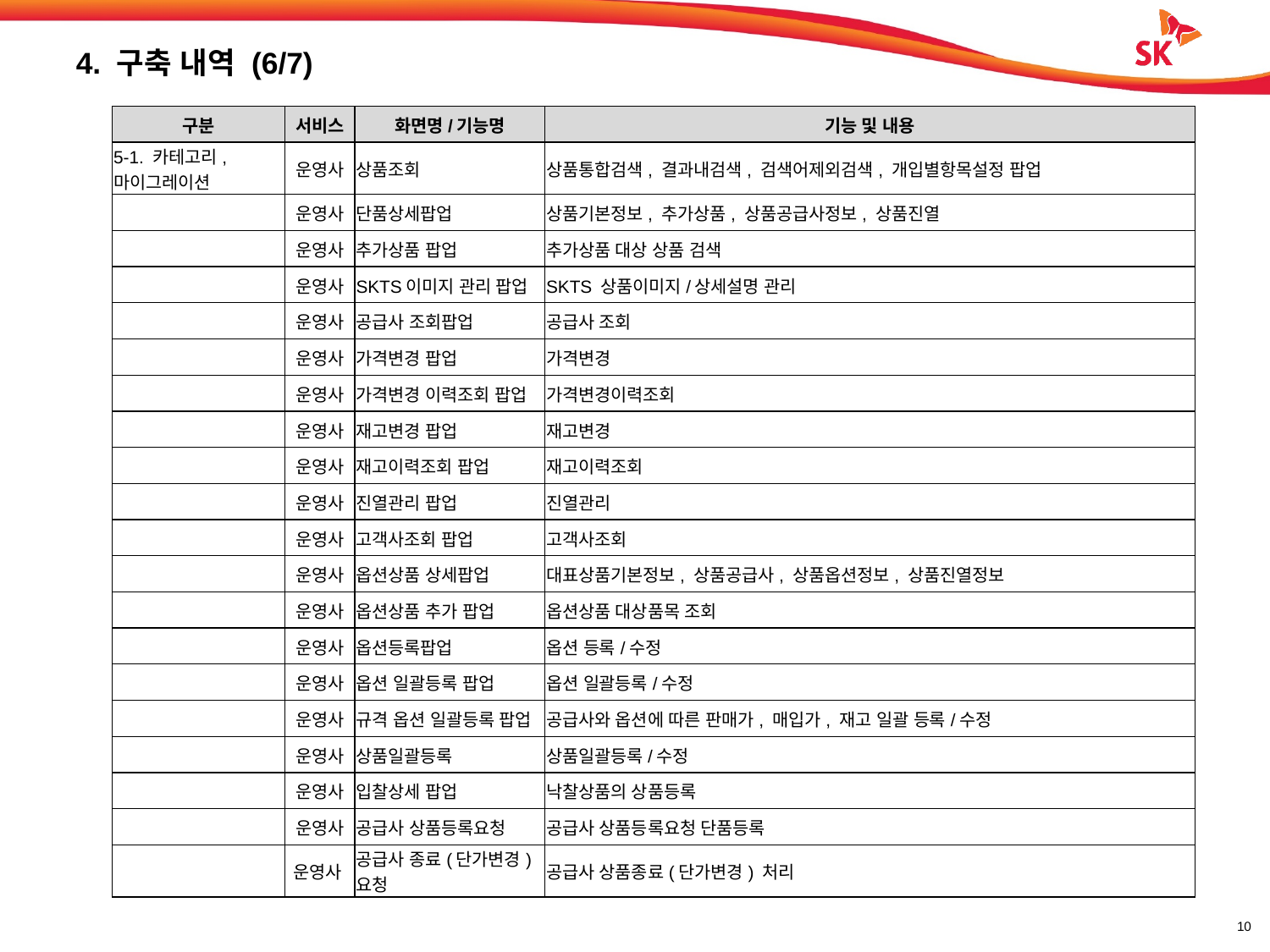

# 4. 구축 내역 (6/7)
| 구분 | 서비스 | 화면명/기능명 | 기능 및 내용 |
| --- | --- | --- | --- |
| 5-1. 카테고리, 마이그레이션 | 운영사 | 상품조회 | 상품통합검색, 결과내검색, 검색어제외검색, 개입별항목설정 팝업 |
|  | 운영사 | 단품상세팝업 | 상품기본정보, 추가상품, 상품공급사정보, 상품진열 |
|  | 운영사 | 추가상품 팝업 | 추가상품 대상 상품 검색 |
|  | 운영사 | SKTS이미지 관리 팝업 | SKTS 상품이미지/상세설명 관리 |
|  | 운영사 | 공급사 조회팝업 | 공급사 조회 |
|  | 운영사 | 가격변경 팝업 | 가격변경 |
|  | 운영사 | 가격변경 이력조회 팝업 | 가격변경이력조회 |
|  | 운영사 | 재고변경 팝업 | 재고변경 |
|  | 운영사 | 재고이력조회 팝업 | 재고이력조회 |
|  | 운영사 | 진열관리 팝업 | 진열관리 |
|  | 운영사 | 고객사조회 팝업 | 고객사조회 |
|  | 운영사 | 옵션상품 상세팝업 | 대표상품기본정보, 상품공급사, 상품옵션정보, 상품진열정보 |
|  | 운영사 | 옵션상품 추가 팝업 | 옵션상품 대상품목 조회 |
|  | 운영사 | 옵션등록팝업 | 옵션 등록/수정 |
|  | 운영사 | 옵션 일괄등록 팝업 | 옵션 일괄등록/수정 |
|  | 운영사 | 규격 옵션 일괄등록 팝업 | 공급사와 옵션에 따른 판매가, 매입가, 재고 일괄 등록/수정 |
|  | 운영사 | 상품일괄등록 | 상품일괄등록/수정 |
|  | 운영사 | 입찰상세 팝업 | 낙찰상품의 상품등록 |
|  | 운영사 | 공급사 상품등록요청 | 공급사 상품등록요청 단품등록 |
|  | 운영사 | 공급사 종료(단가변경)요청 | 공급사 상품종료(단가변경) 처리 |